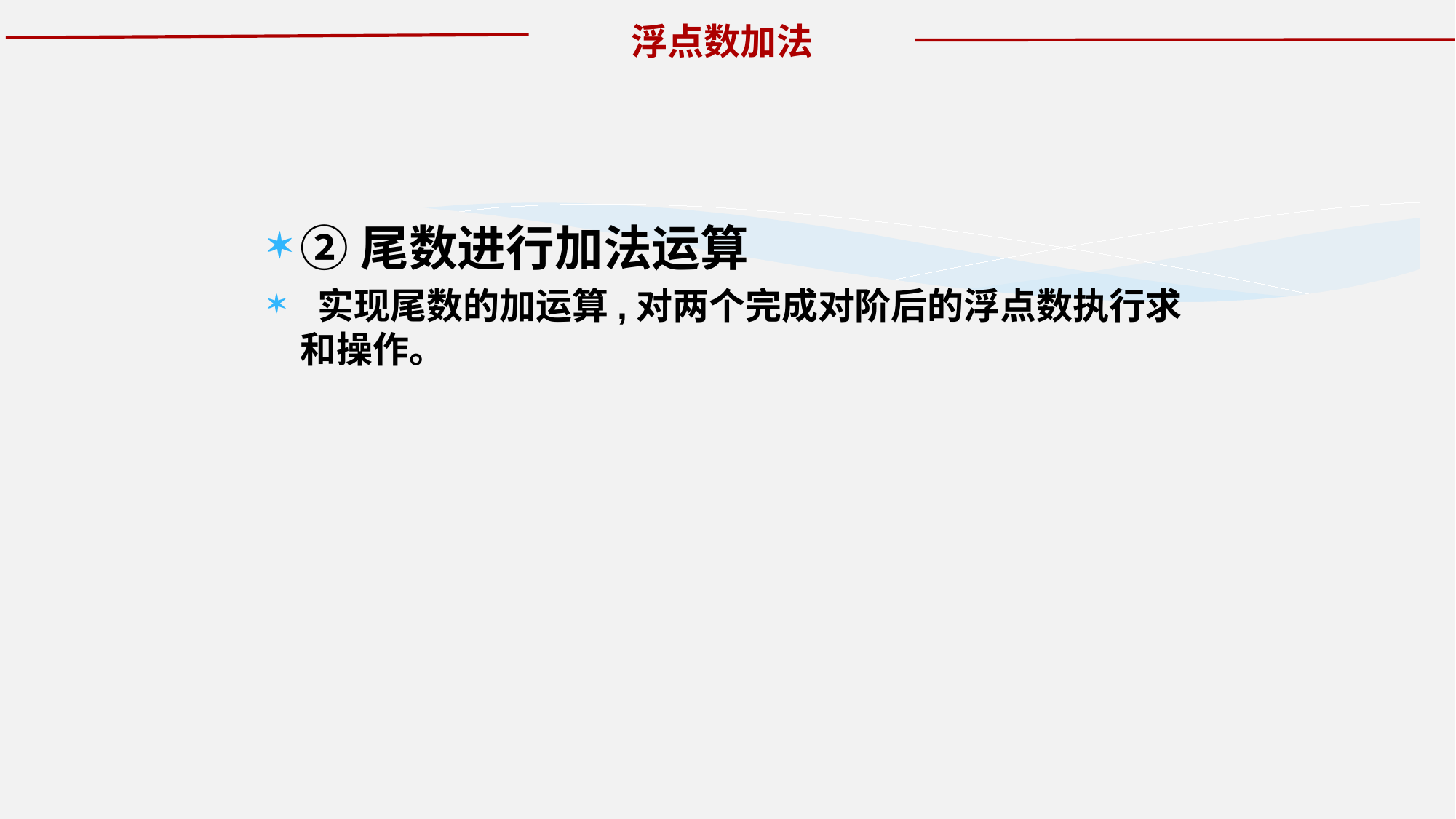

浮点数加法
②尾数进行加法运算
 实现尾数的加运算,对两个完成对阶后的浮点数执行求和操作。